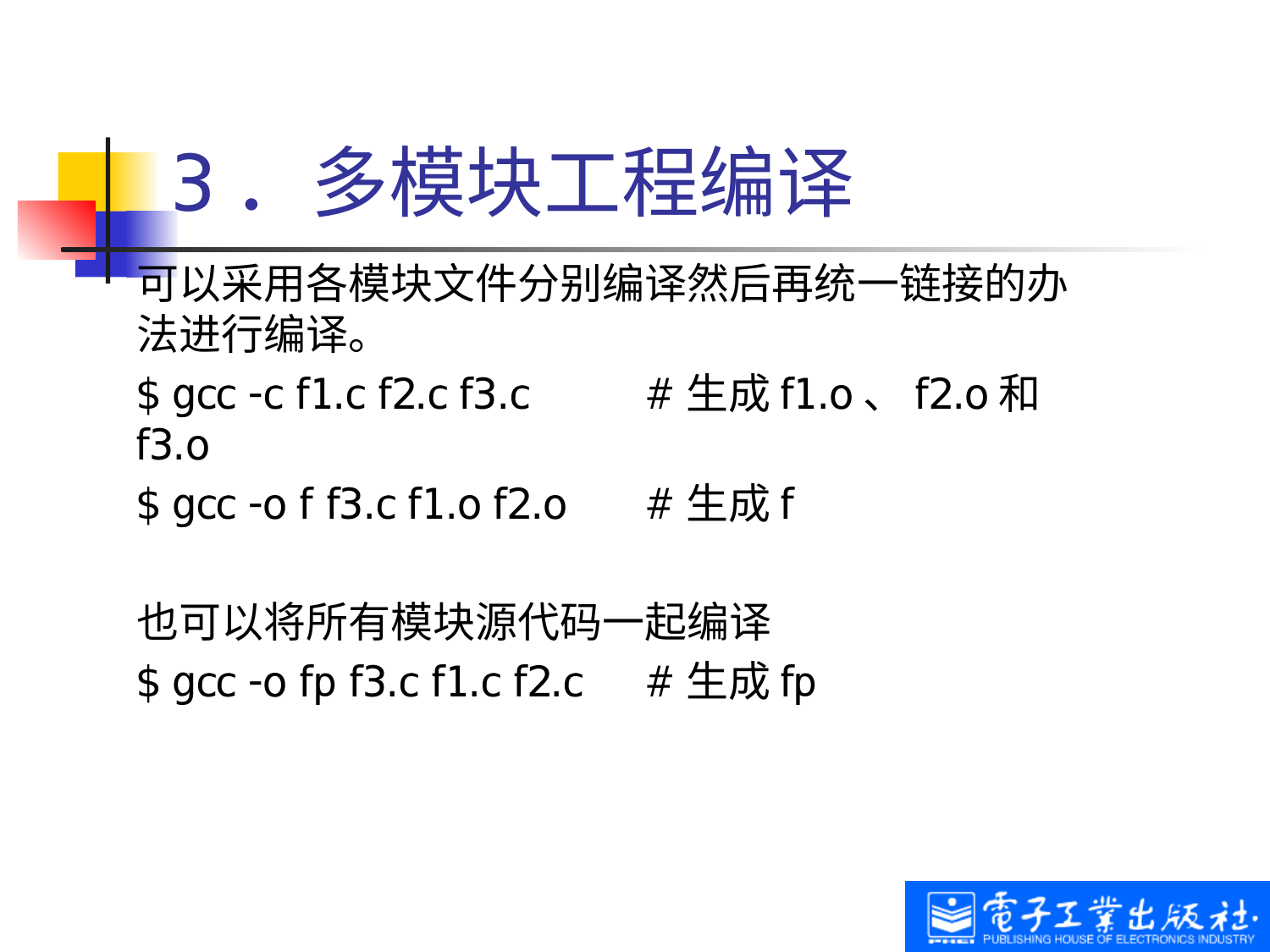

# 3．多模块工程编译
可以采用各模块文件分别编译然后再统一链接的办法进行编译。
$ gcc -c f1.c f2.c f3.c	#生成f1.o、f2.o和f3.o
$ gcc -o f f3.c f1.o f2.o 	#生成f

也可以将所有模块源代码一起编译
$ gcc -o fp f3.c f1.c f2.c	#生成fp